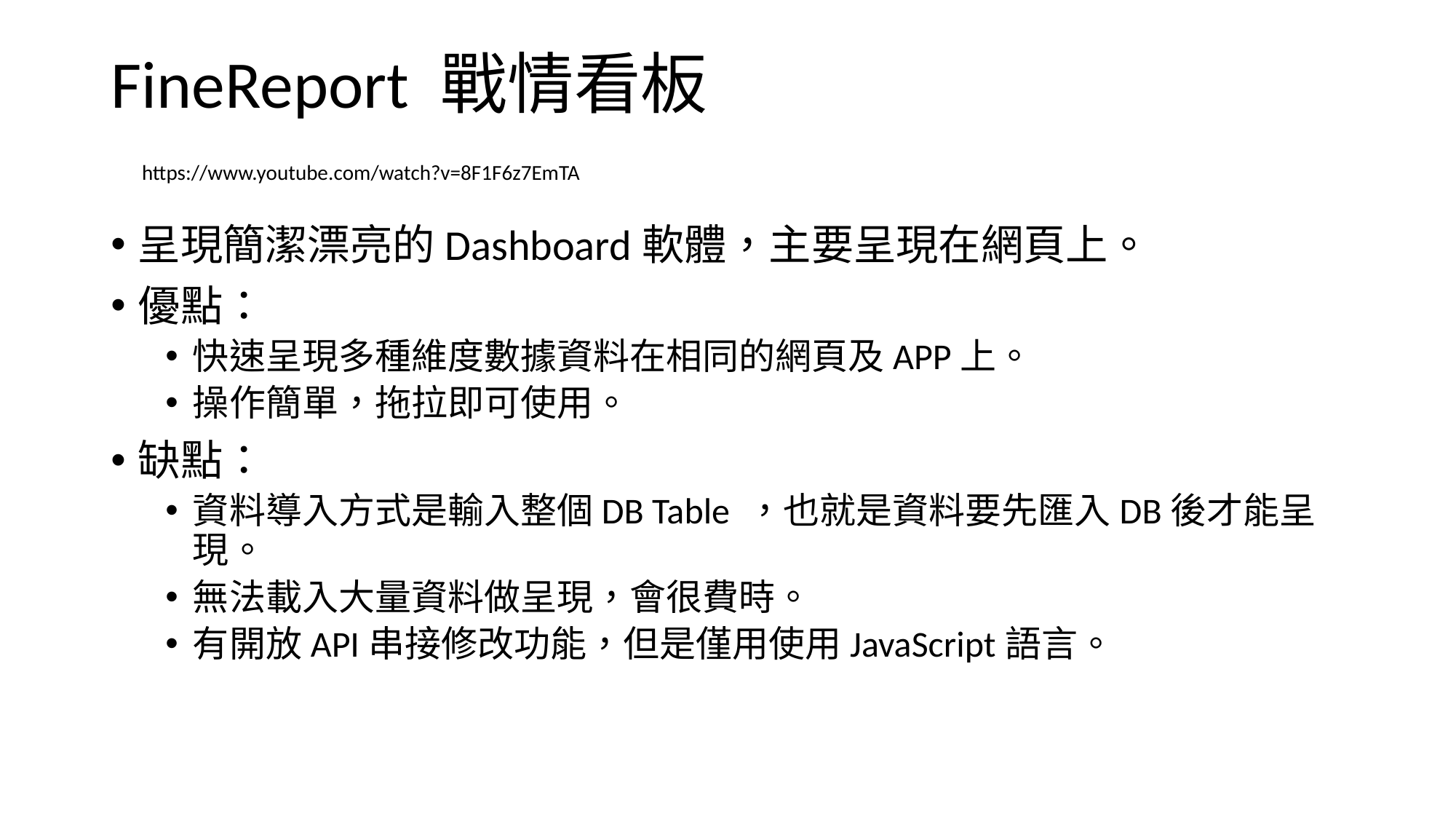

# FineReport 戰情看板 https://www.youtube.com/watch?v=8F1F6z7EmTA
呈現簡潔漂亮的Dashboard軟體，主要呈現在網頁上。
優點：
快速呈現多種維度數據資料在相同的網頁及APP上。
操作簡單，拖拉即可使用。
缺點：
資料導入方式是輸入整個DB Table ，也就是資料要先匯入DB後才能呈現。
無法載入大量資料做呈現，會很費時。
有開放API串接修改功能，但是僅用使用JavaScript語言。